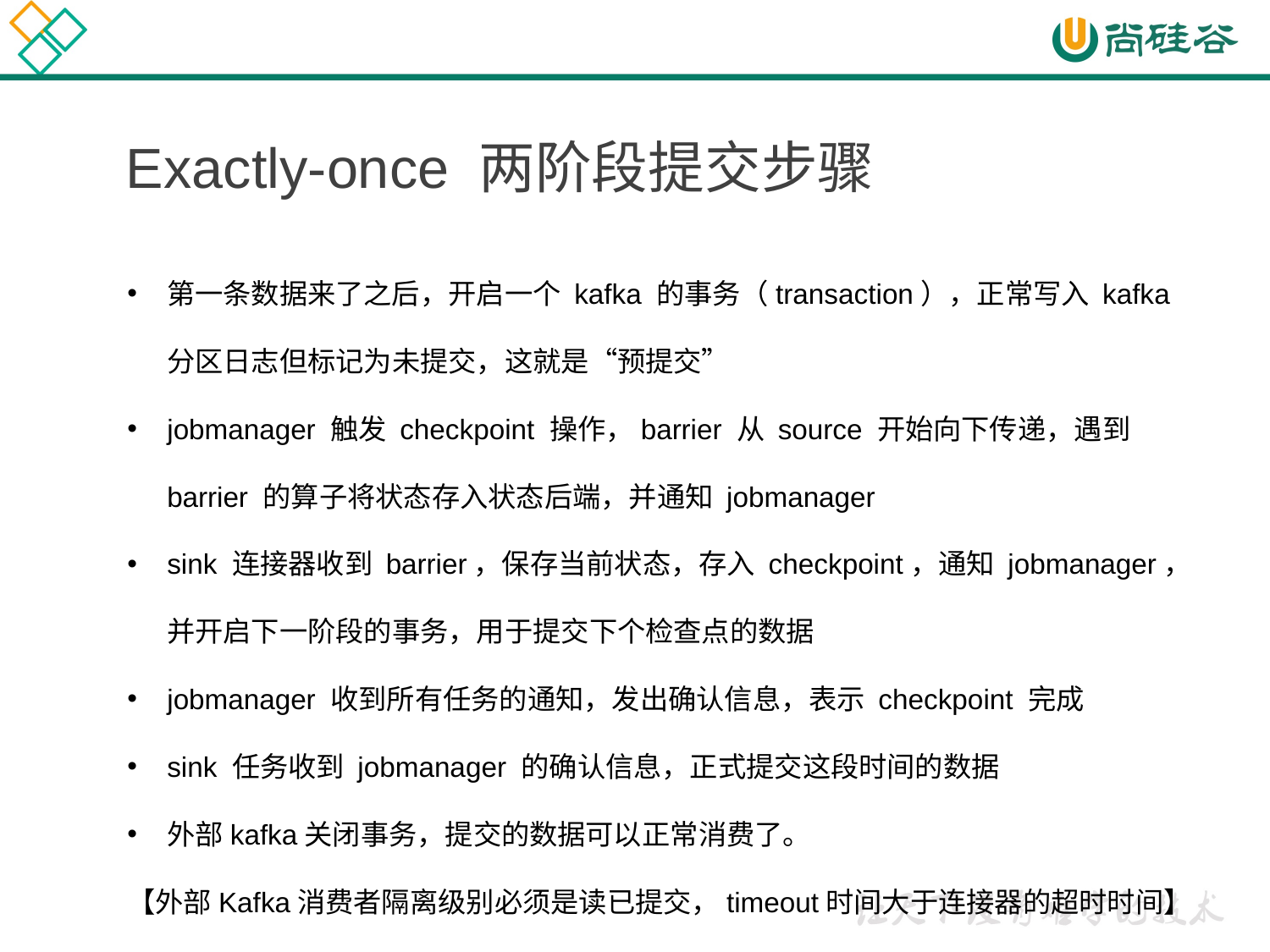

Exactly-once 两阶段提交步骤
第一条数据来了之后，开启一个 kafka 的事务（transaction），正常写入 kafka 分区日志但标记为未提交，这就是“预提交”
jobmanager 触发 checkpoint 操作，barrier 从 source 开始向下传递，遇到 barrier 的算子将状态存入状态后端，并通知 jobmanager
sink 连接器收到 barrier，保存当前状态，存入 checkpoint，通知 jobmanager，并开启下一阶段的事务，用于提交下个检查点的数据
jobmanager 收到所有任务的通知，发出确认信息，表示 checkpoint 完成
sink 任务收到 jobmanager 的确认信息，正式提交这段时间的数据
外部kafka关闭事务，提交的数据可以正常消费了。
【外部Kafka消费者隔离级别必须是读已提交，timeout时间大于连接器的超时时间】